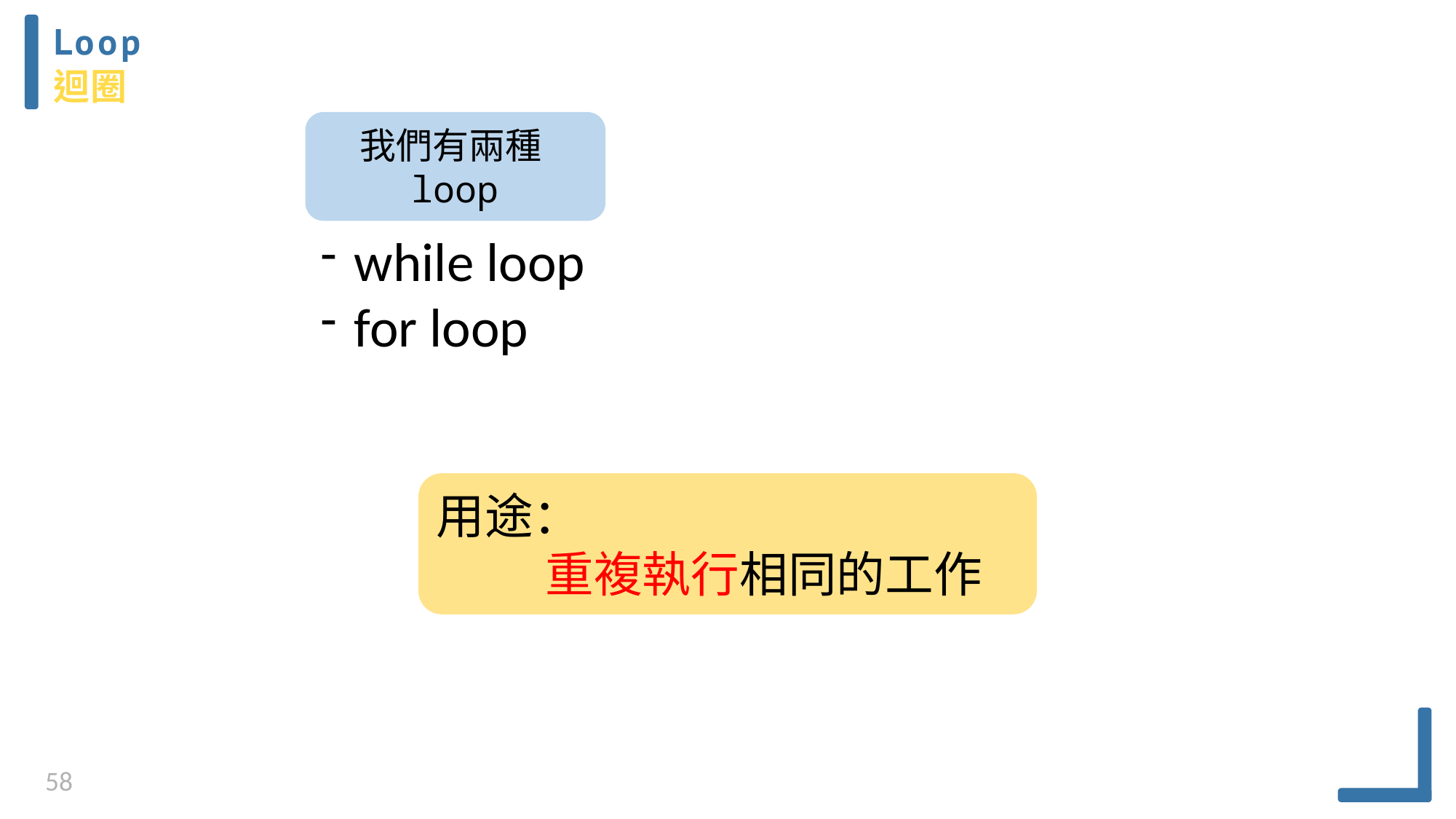

Loop
迴圈
我們有兩種loop
while loop
for loop
用途：
	重複執行相同的工作

58